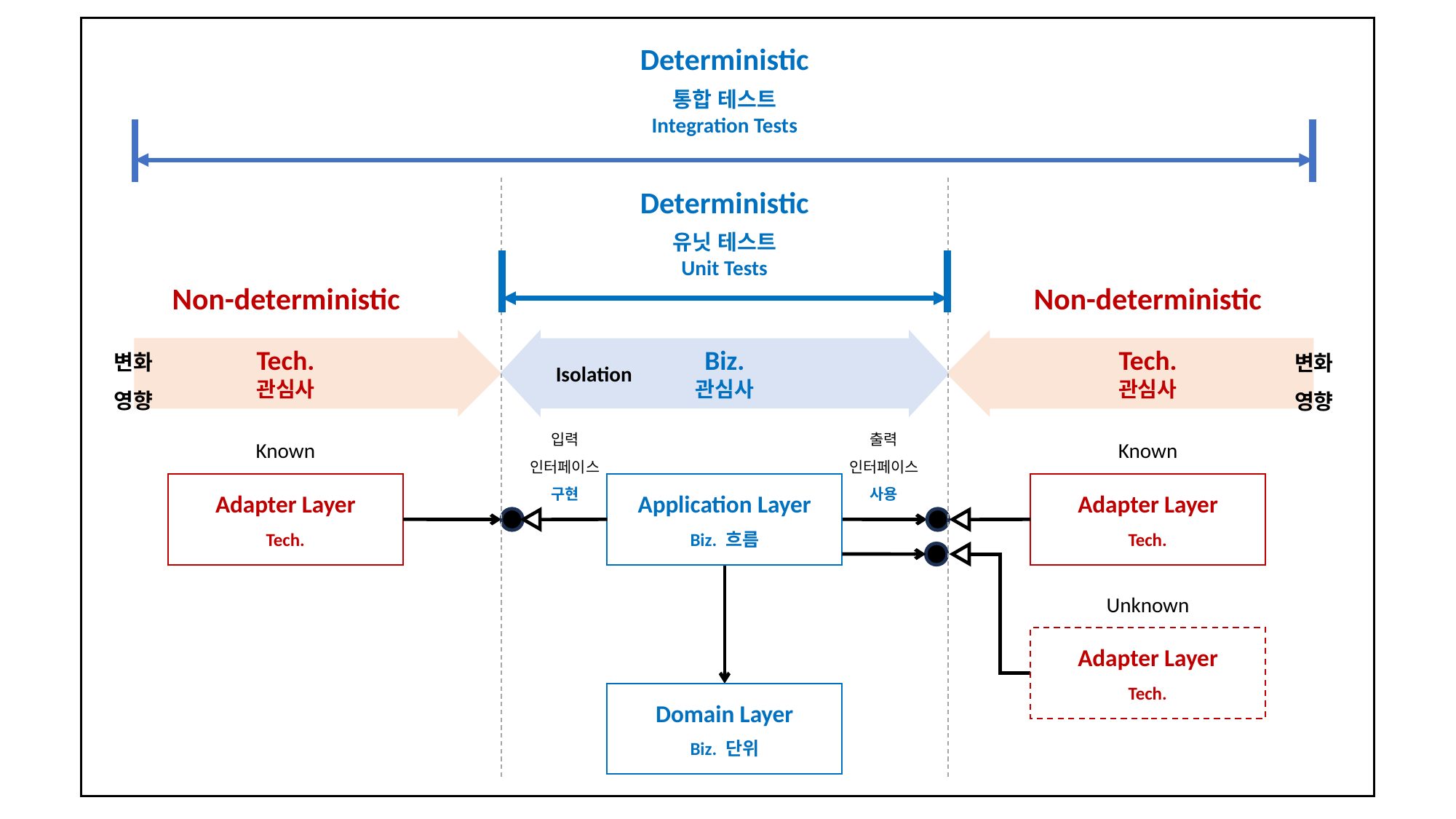

Deterministic
통합 테스트
Integration Tests
Deterministic
유닛 테스트
Unit Tests
Non-deterministic
Non-deterministic
변화
영향

변화
영향

Tech.
관심사
Biz.
관심사
Tech.
관심사
Isolation
입력
인터페이스
구현
출력
인터페이스
사용
Known
Known

Application Layer
Biz. 흐름

Adapter Layer
Tech.
Adapter Layer
Tech.

Unknown

Adapter Layer
Tech.

Domain Layer
Biz. 단위